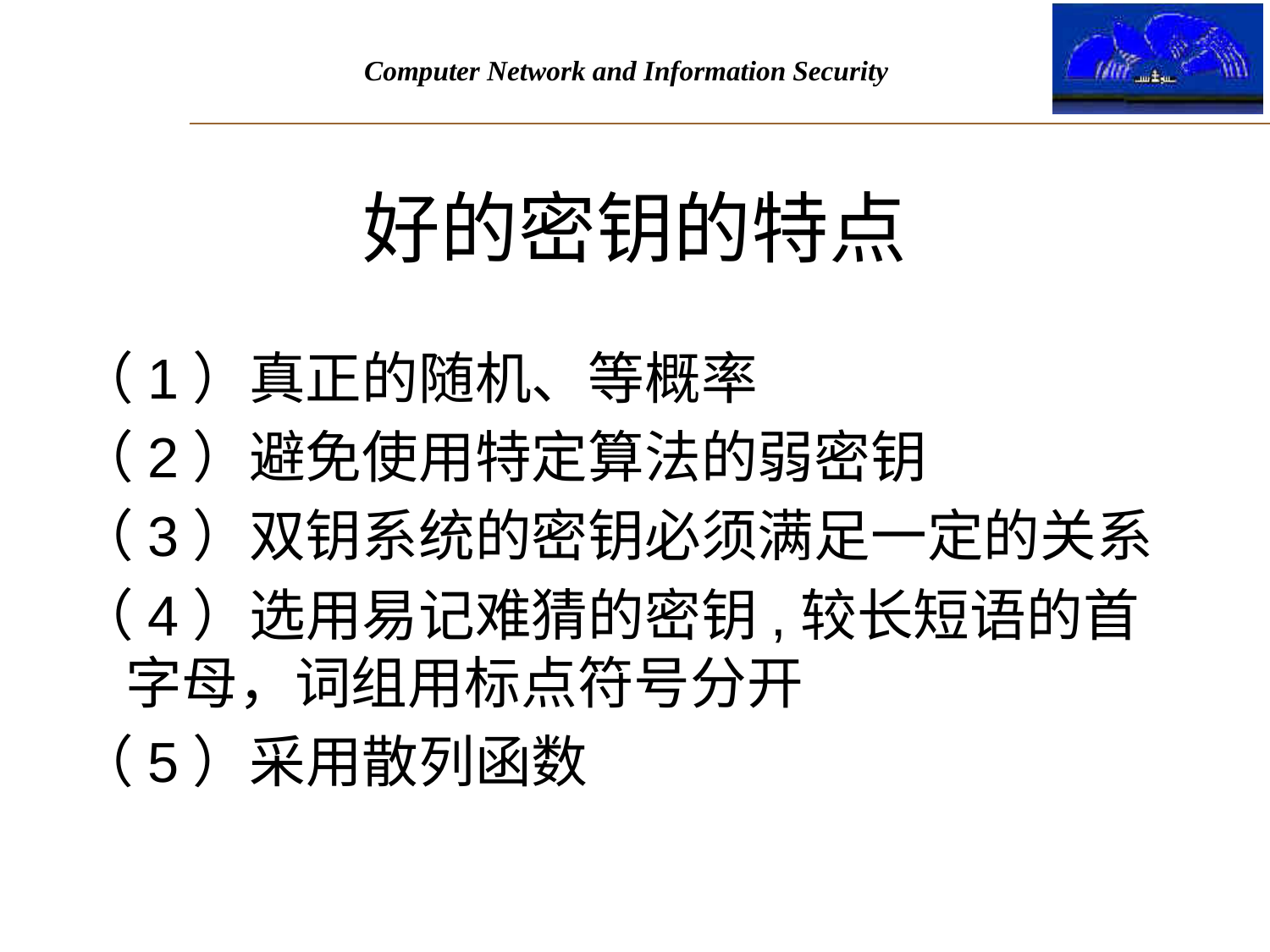

# 好的密钥的特点
（1）真正的随机、等概率
（2）避免使用特定算法的弱密钥
（3）双钥系统的密钥必须满足一定的关系
（4）选用易记难猜的密钥,较长短语的首字母，词组用标点符号分开
（5）采用散列函数